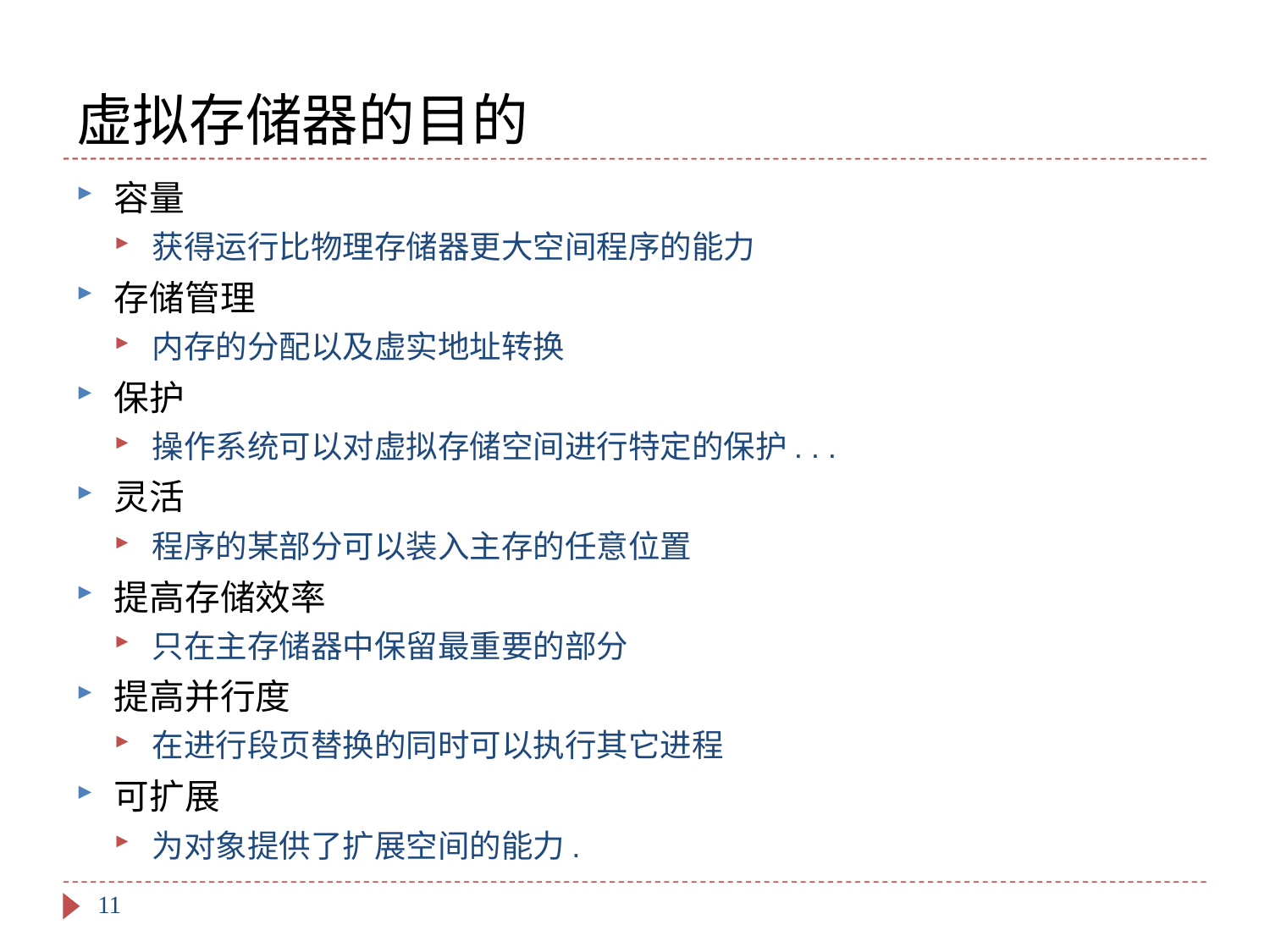

# 虚拟存储器的目的
容量
获得运行比物理存储器更大空间程序的能力
存储管理
内存的分配以及虚实地址转换
保护
操作系统可以对虚拟存储空间进行特定的保护. . .
灵活
程序的某部分可以装入主存的任意位置
提高存储效率
只在主存储器中保留最重要的部分
提高并行度
在进行段页替换的同时可以执行其它进程
可扩展
为对象提供了扩展空间的能力.

11